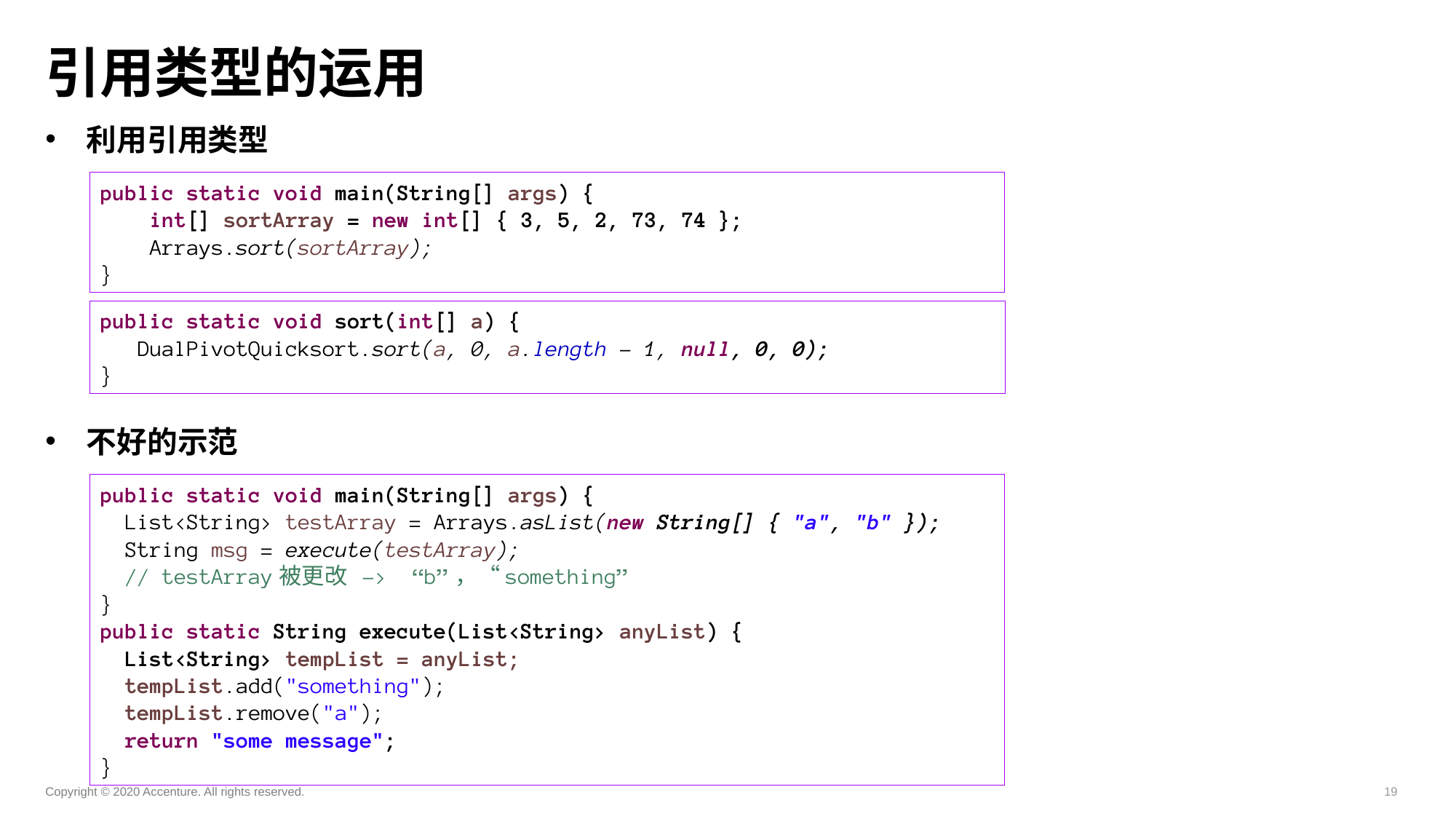

# 引用类型的运用
利用引用类型
public static void main(String[] args) {
    int[] sortArray = new int[] { 3, 5, 2, 73, 74 };
    Arrays.sort(sortArray);
}
public static void sort(int[] a) {
   DualPivotQuicksort.sort(a, 0, a.length - 1, null, 0, 0);
}
不好的示范
public static void main(String[] args) {
  List<String> testArray = Arrays.asList(new String[] { "a", "b" });
  String msg = execute(testArray);
  // testArray被更改  ->  “b”，“something”
}
public static String execute(List<String> anyList) {
  List<String> tempList = anyList;
  tempList.add("something");
  tempList.remove("a");
  return "some message";
}
Copyright © 2020 Accenture. All rights reserved.
19